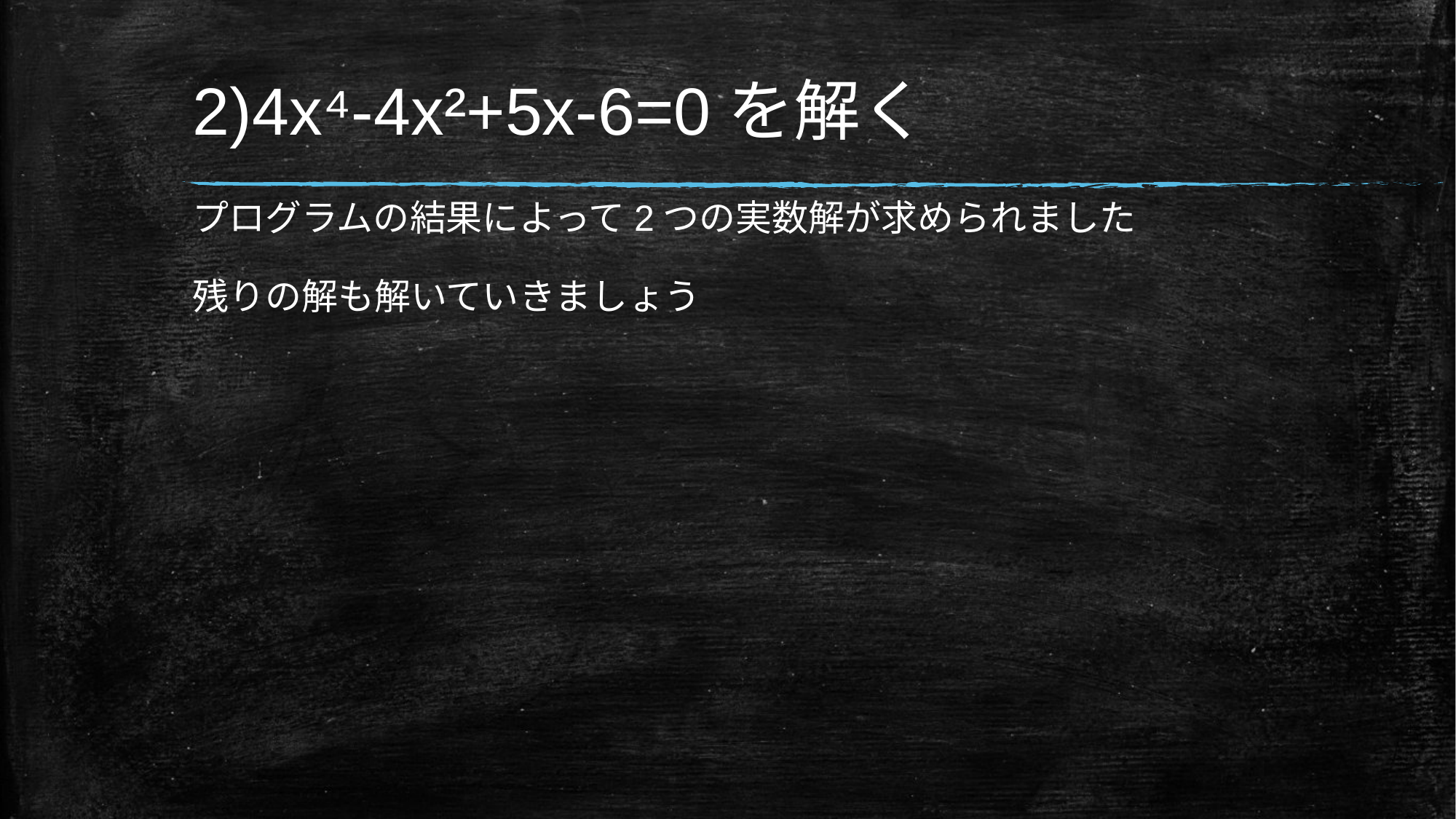

# 2)4x⁴-4x²+5x-6=0を解く
プログラムの結果によって2つの実数解が求められました

残りの解も解いていきましょう